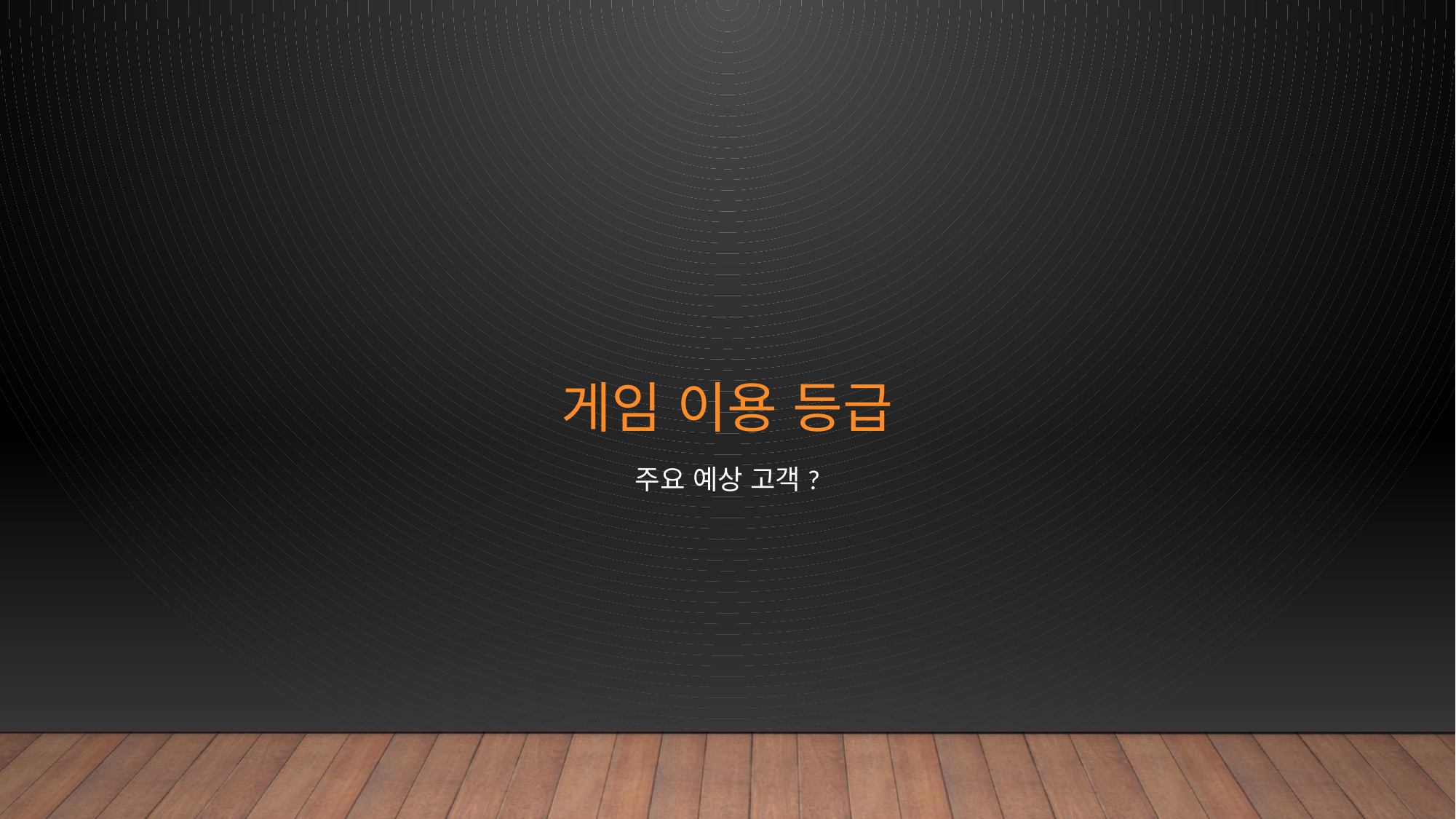

# 게임 이용 등급
주요 예상 고객?